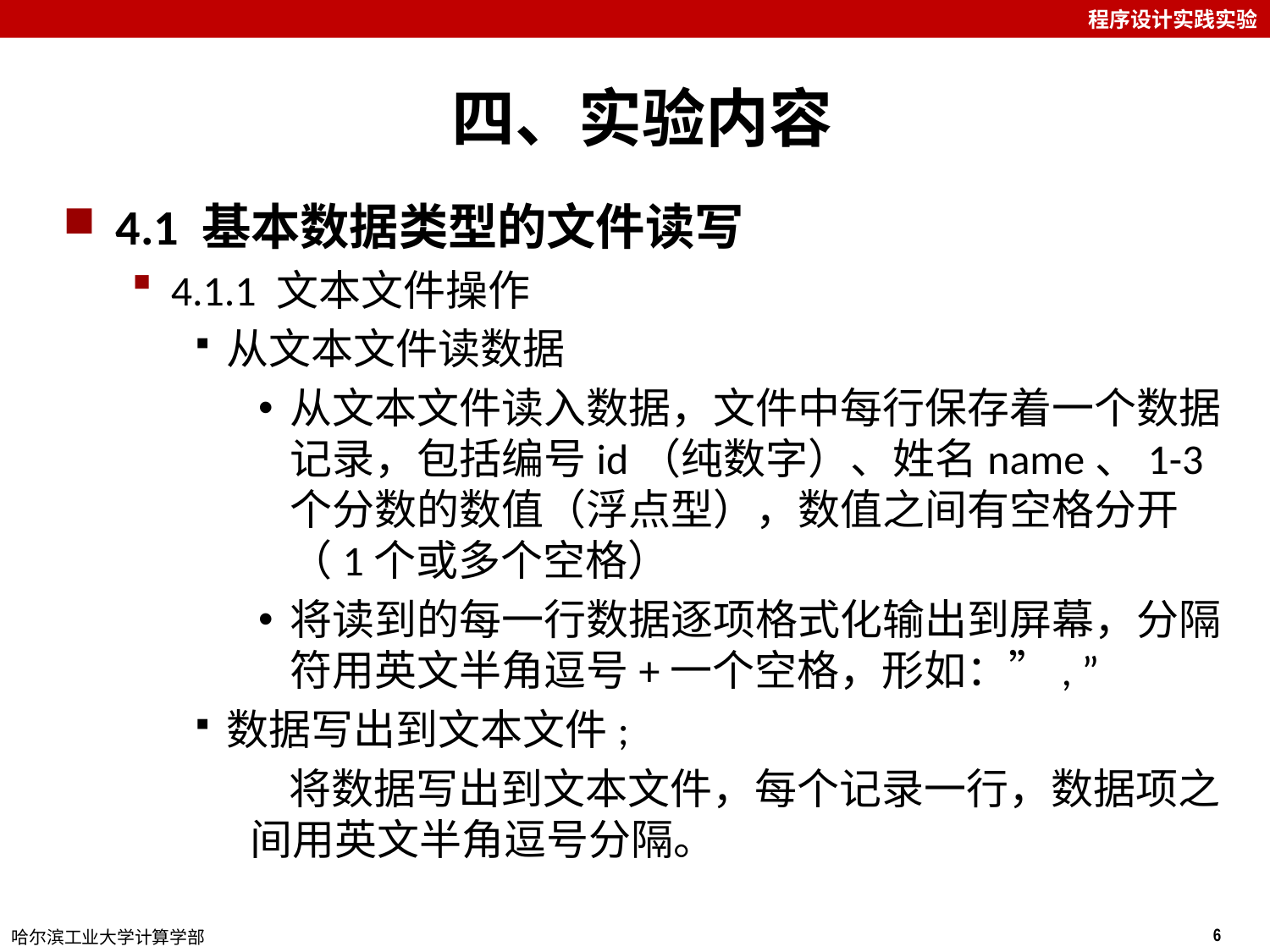

# 四、实验内容
4.1 基本数据类型的文件读写
4.1.1 文本文件操作
从文本文件读数据
从文本文件读入数据，文件中每行保存着一个数据记录，包括编号id（纯数字）、姓名name、1-3个分数的数值（浮点型），数值之间有空格分开（1个或多个空格）
将读到的每一行数据逐项格式化输出到屏幕，分隔符用英文半角逗号+一个空格，形如：”, ”
数据写出到文本文件;
   将数据写出到文本文件，每个记录一行，数据项之间用英文半角逗号分隔。